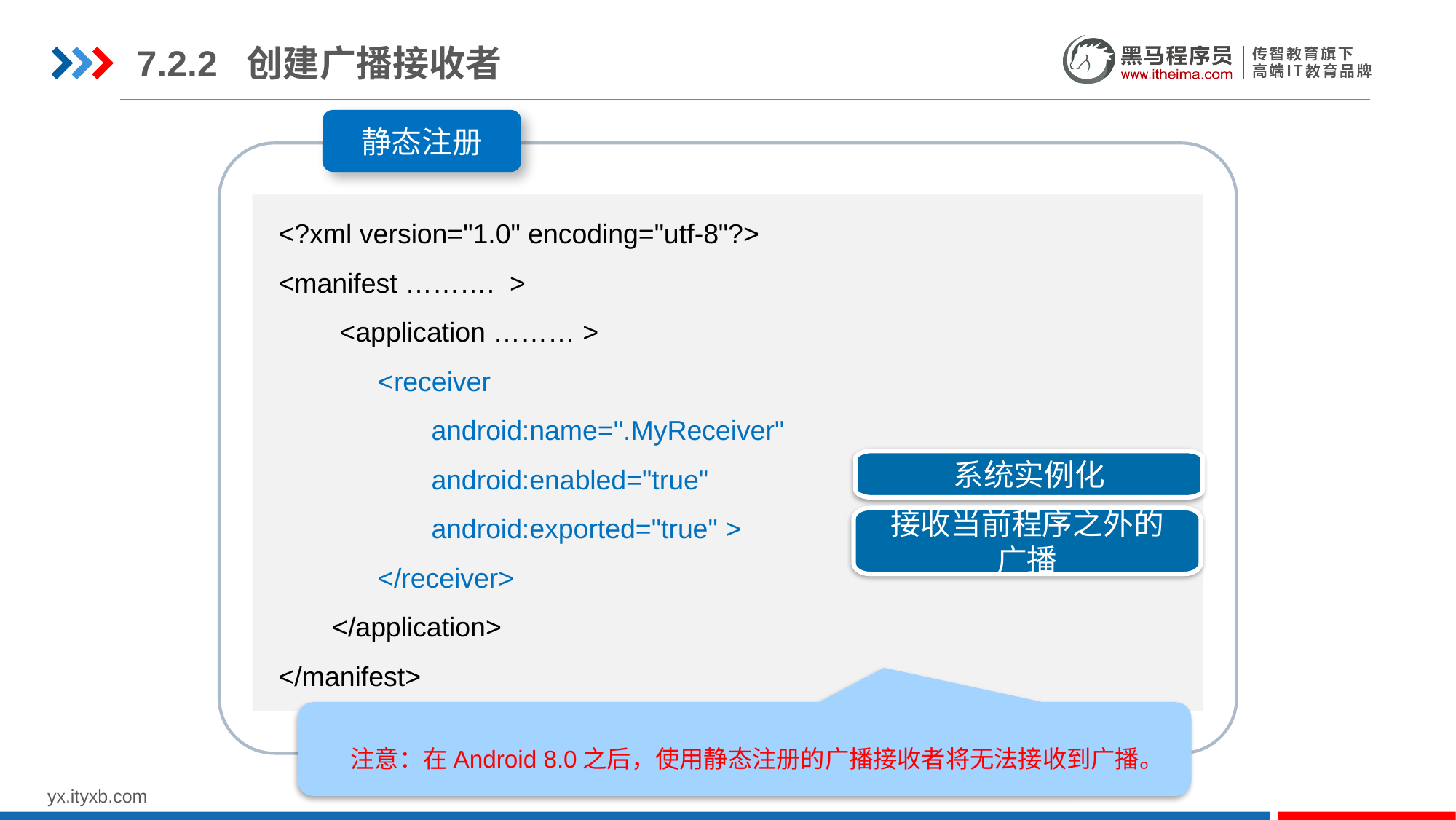

7.2.2  创建广播接收者
静态注册

  <?xml version="1.0" encoding="utf-8"?>
  <manifest ……….  >
          <application ……… >
               <receiver
                      android:name=".MyReceiver"
                      android:enabled="true"
                      android:exported="true" >
               </receiver>
         </application>
  </manifest>
系统实例化
接收当前程序之外的广播
     注意：在Android 8.0之后，使用静态注册的广播接收者将无法接收到广播。